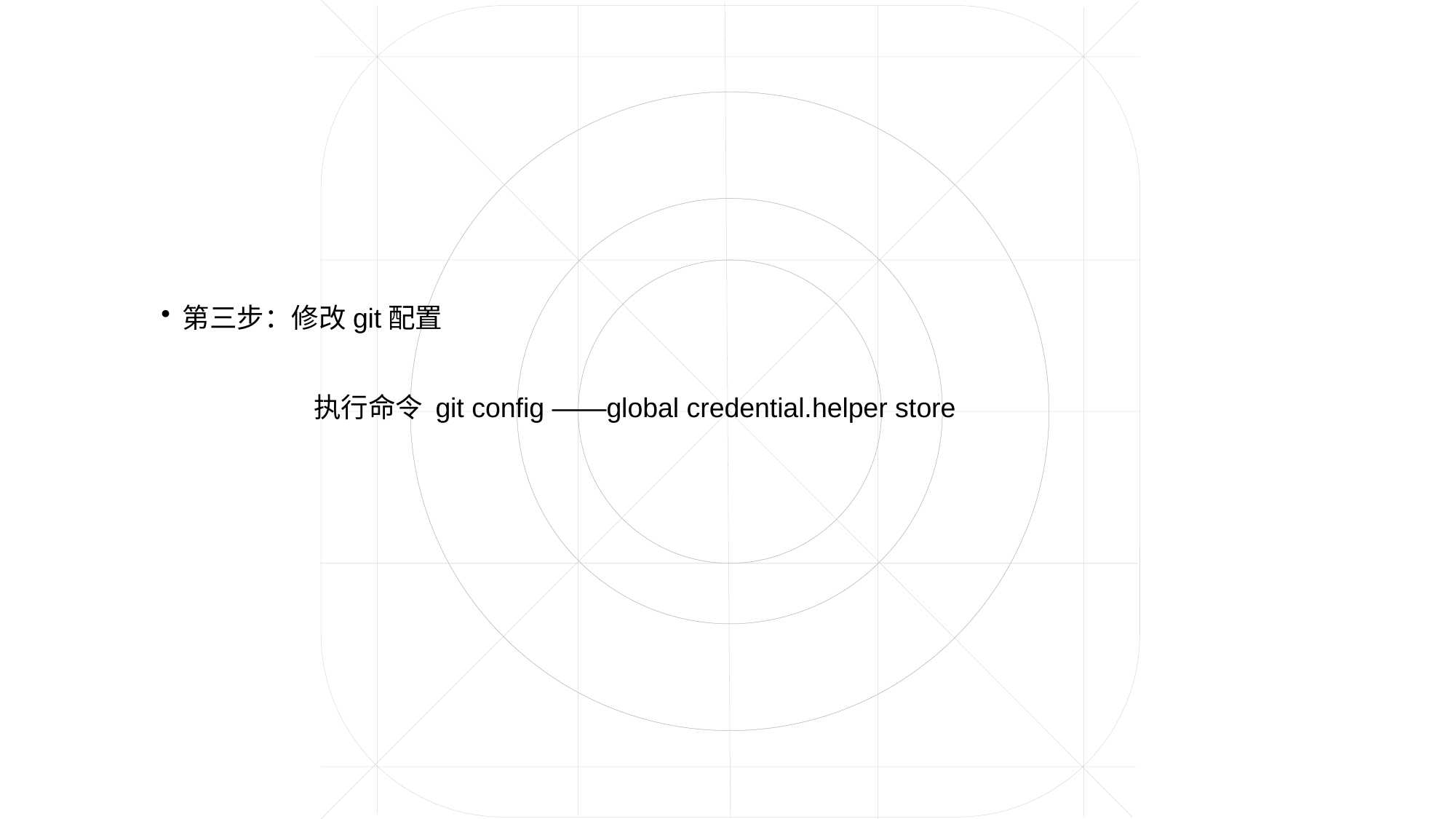

第三步：修改git配置
执行命令 git config ——global credential.helper store